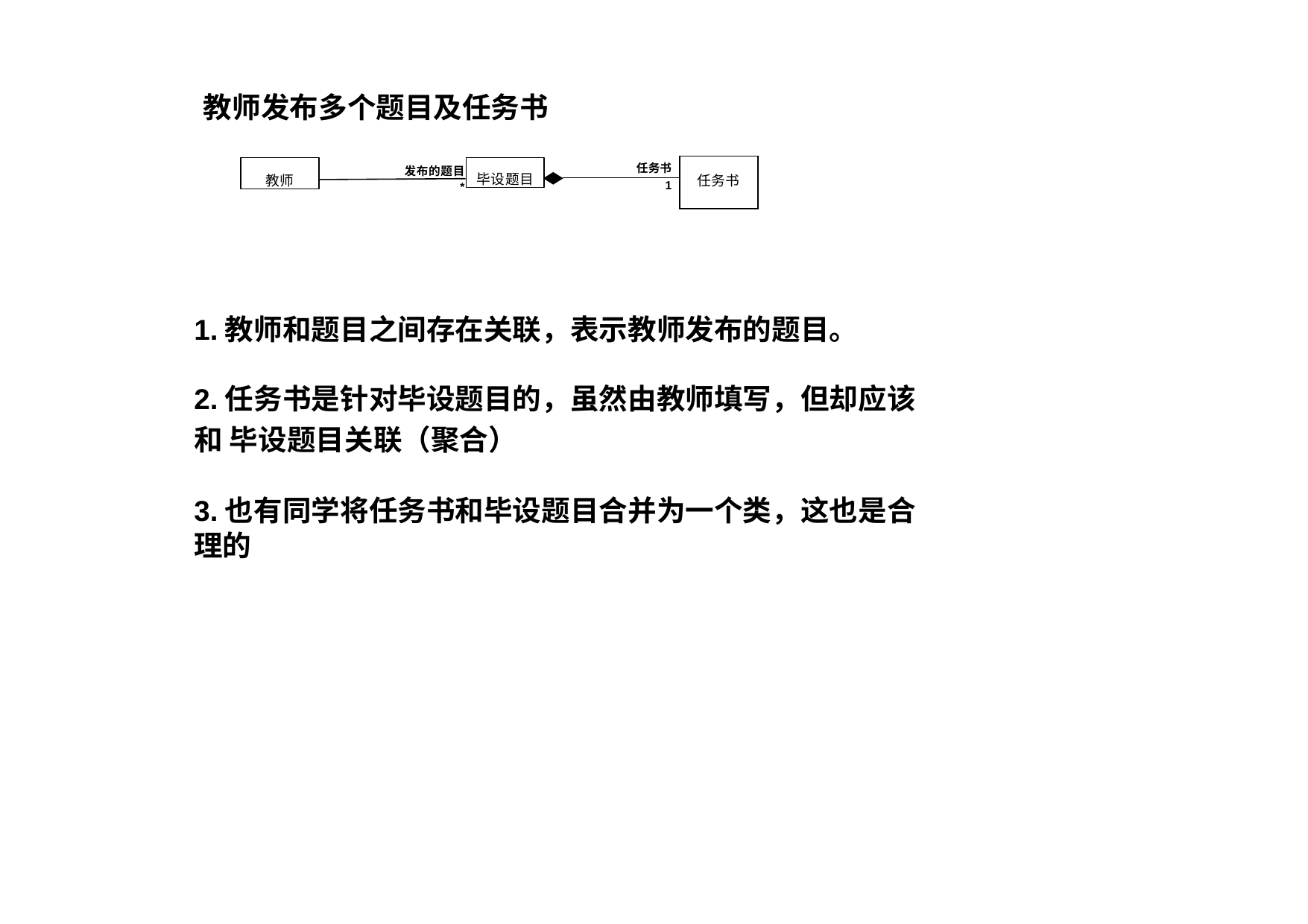

# 教师发布多个题⽬及任务书
| 任务书 | 任务书 |
| --- | --- |
| 1 |  |
教师
毕设题⽬
发布的题⽬
*

1.教师和题⽬之间存在关联，表示教师发布的题⽬。
2.任务书是针对毕设题⽬的，虽然由教师填写，但却应该和 毕设题⽬关联（聚合）

3.也有同学将任务书和毕设题⽬合并为⼀个类，这也是合理的